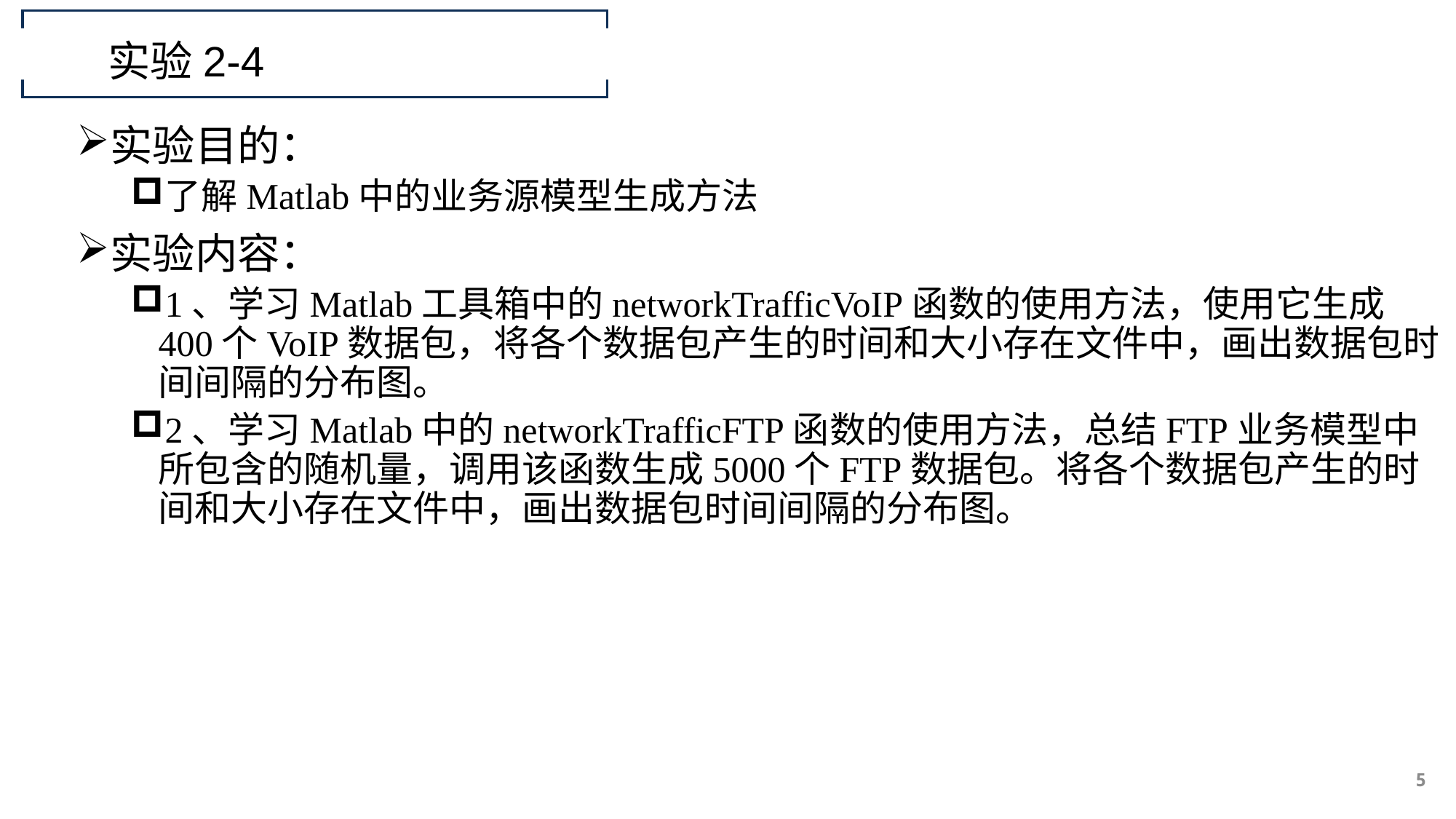

实验2-4
实验目的：
了解Matlab中的业务源模型生成方法
实验内容：
1、学习Matlab工具箱中的networkTrafficVoIP函数的使用方法，使用它生成400个VoIP数据包，将各个数据包产生的时间和大小存在文件中，画出数据包时间间隔的分布图。
2、学习Matlab中的networkTrafficFTP函数的使用方法，总结FTP业务模型中所包含的随机量，调用该函数生成5000个FTP数据包。将各个数据包产生的时间和大小存在文件中，画出数据包时间间隔的分布图。

5